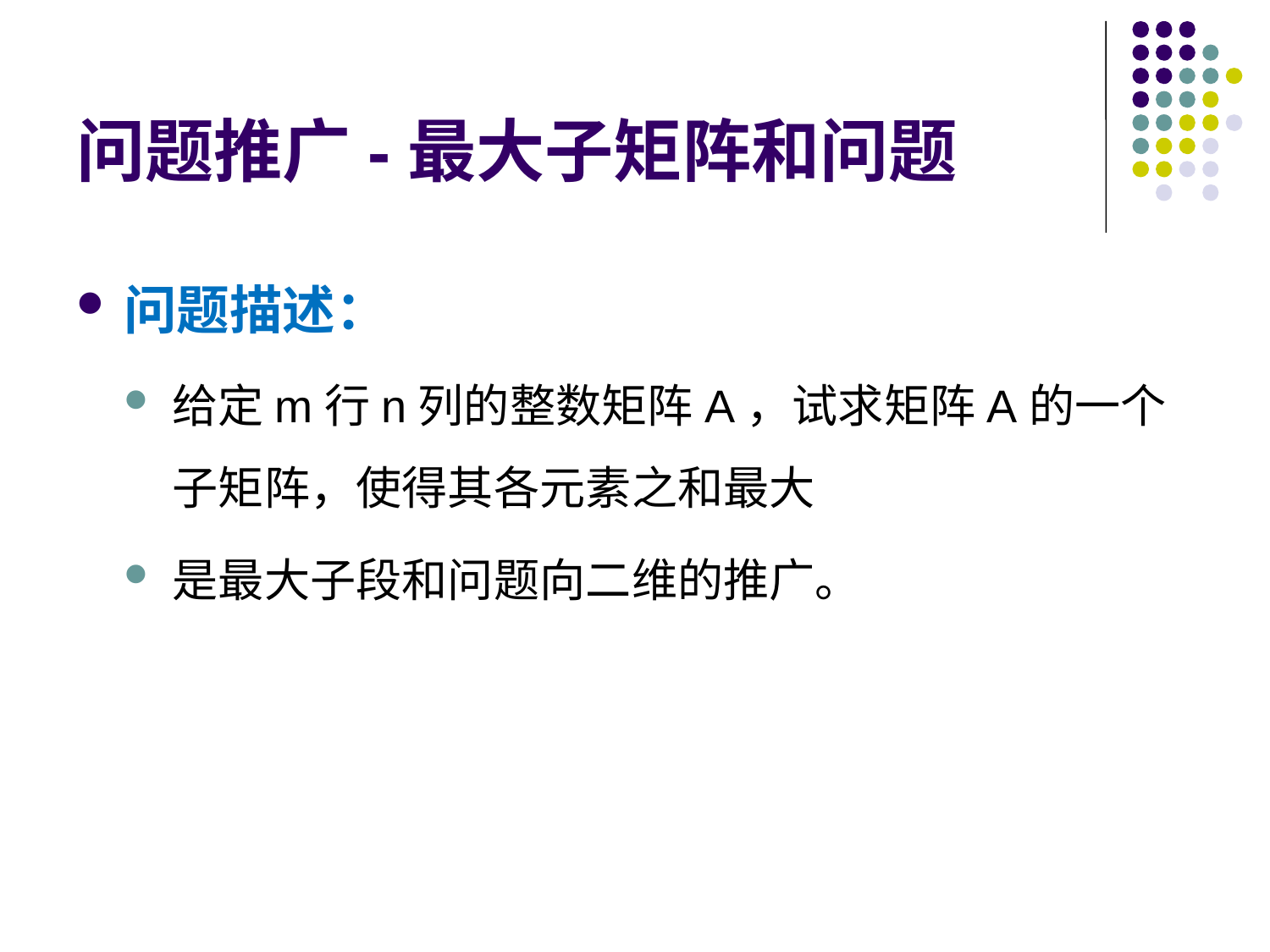

# 问题推广-最大子矩阵和问题
问题描述：
给定m行n列的整数矩阵A，试求矩阵A的一个子矩阵，使得其各元素之和最大
是最大子段和问题向二维的推广。